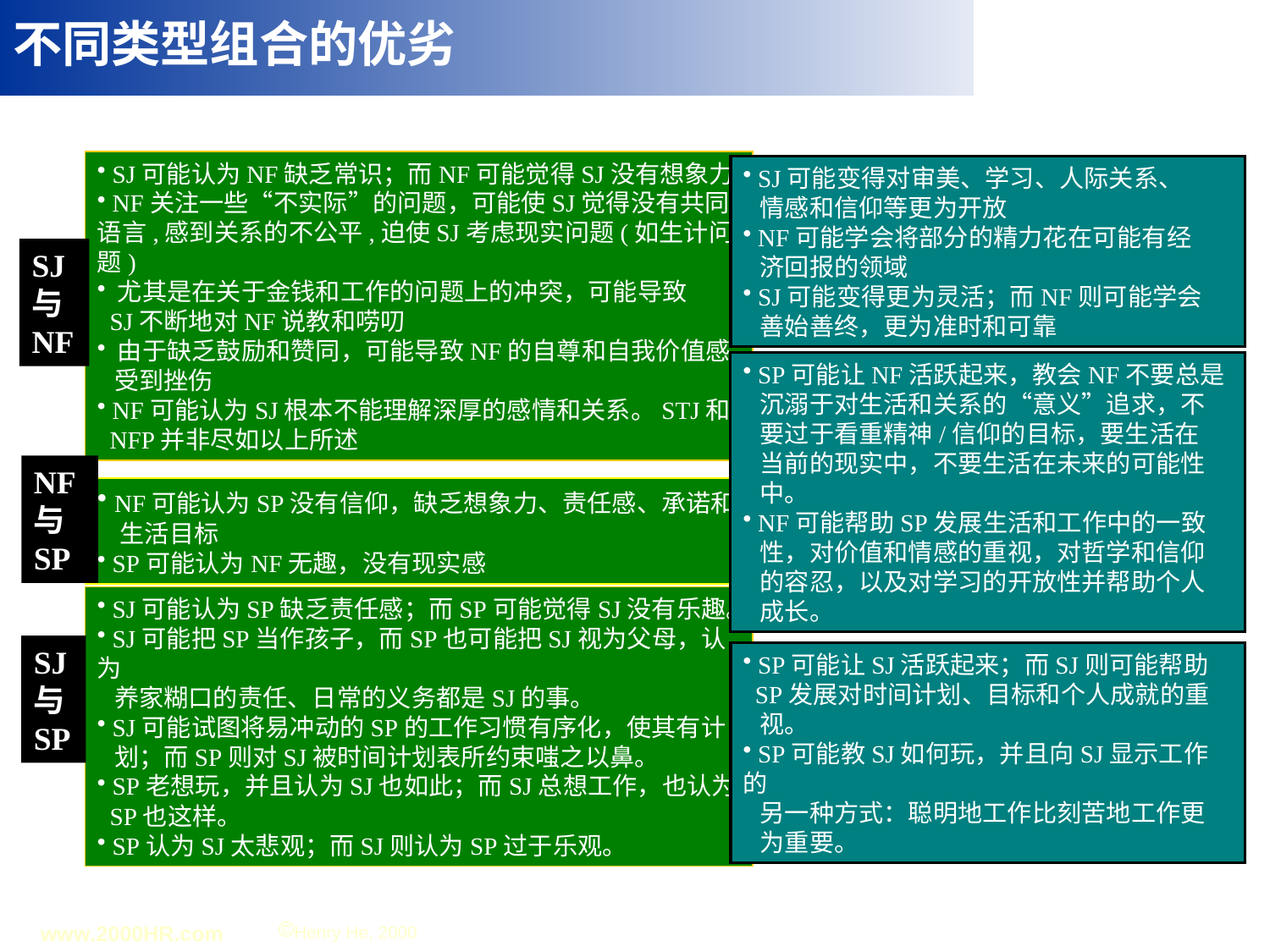

不同类型组合的优劣
 SJ可能认为NF缺乏常识；而NF可能觉得SJ没有想象力
 NF关注一些“不实际”的问题，可能使SJ觉得没有共同
语言,感到关系的不公平,迫使SJ考虑现实问题(如生计问题)
 尤其是在关于金钱和工作的问题上的冲突，可能导致
  SJ不断地对NF说教和唠叨
 由于缺乏鼓励和赞同，可能导致NF的自尊和自我价值感
  受到挫伤
 NF可能认为SJ根本不能理解深厚的感情和关系。STJ和
  NFP并非尽如以上所述
 SJ可能变得对审美、学习、人际关系、
  情感和信仰等更为开放
 NF可能学会将部分的精力花在可能有经
  济回报的领域
 SJ可能变得更为灵活；而NF则可能学会
  善始善终，更为准时和可靠
SJ
与
NF
 SP可能让NF活跃起来，教会NF不要总是
  沉溺于对生活和关系的“意义”追求，不
  要过于看重精神/信仰的目标，要生活在
  当前的现实中，不要生活在未来的可能性
  中。
 NF可能帮助SP发展生活和工作中的一致
  性，对价值和情感的重视，对哲学和信仰
  的容忍，以及对学习的开放性并帮助个人
  成长。
NF
与
SP
 NF可能认为SP没有信仰，缺乏想象力、责任感、承诺和
   生活目标
 SP可能认为NF无趣，没有现实感
 SJ可能认为SP缺乏责任感；而SP可能觉得SJ没有乐趣。
 SJ可能把SP当作孩子，而SP也可能把SJ视为父母，认为
  养家糊口的责任、日常的义务都是SJ的事。
 SJ可能试图将易冲动的SP的工作习惯有序化，使其有计
  划；而SP则对SJ被时间计划表所约束嗤之以鼻。
 SP老想玩，并且认为SJ也如此；而SJ总想工作，也认为
  SP也这样。
 SP认为SJ太悲观；而SJ则认为SP过于乐观。
SJ
与
SP
 SP可能让SJ活跃起来；而SJ则可能帮助
  SP发展对时间计划、目标和个人成就的重
  视。
 SP可能教SJ如何玩，并且向SJ显示工作的
  另一种方式：聪明地工作比刻苦地工作更
  为重要。